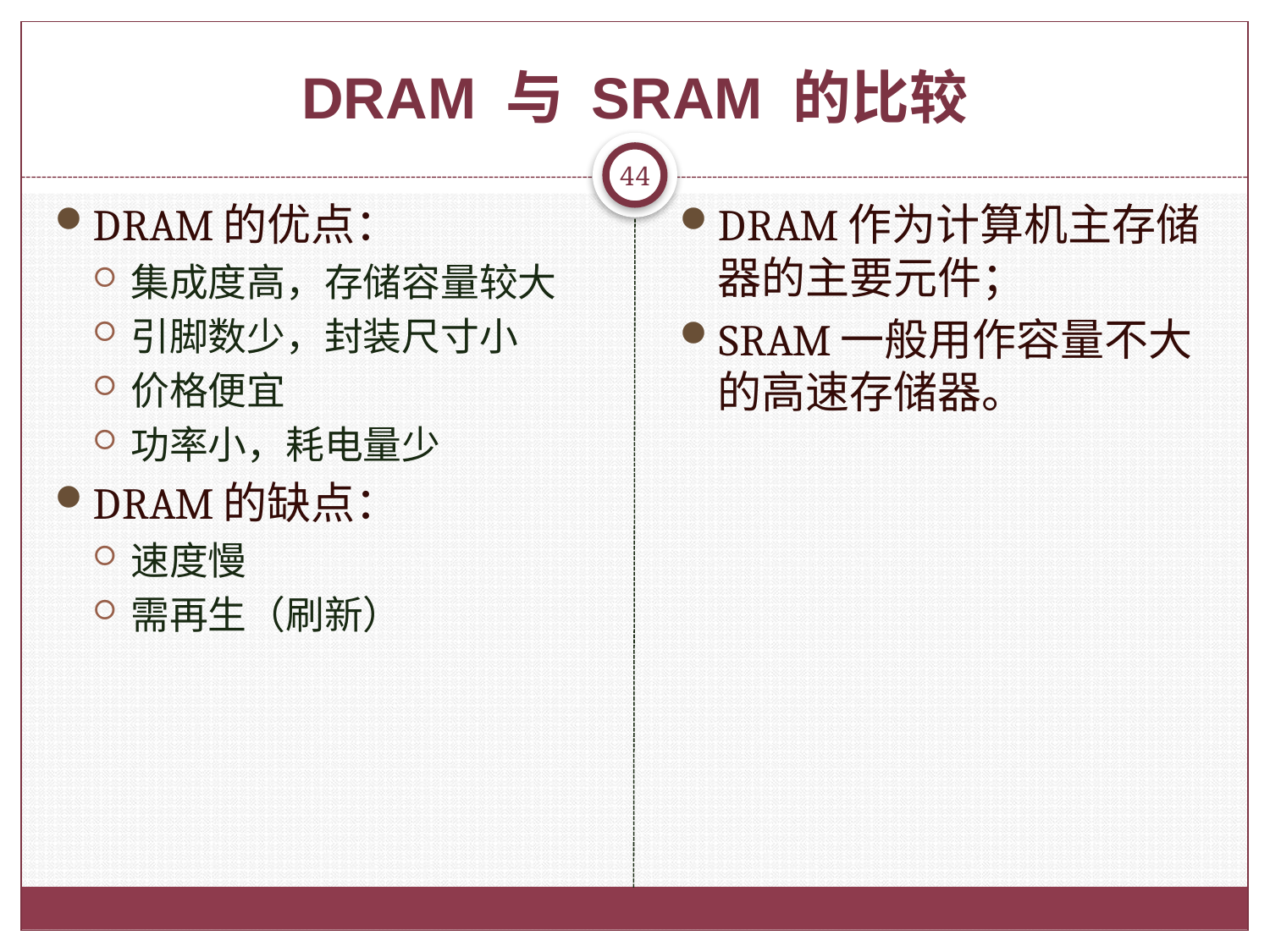

# DRAM 与 SRAM 的比较
44
DRAM的优点：
集成度高，存储容量较大
引脚数少，封装尺寸小
价格便宜
功率小，耗电量少
DRAM的缺点：
速度慢
需再生（刷新）
DRAM作为计算机主存储器的主要元件；
SRAM一般用作容量不大的高速存储器。